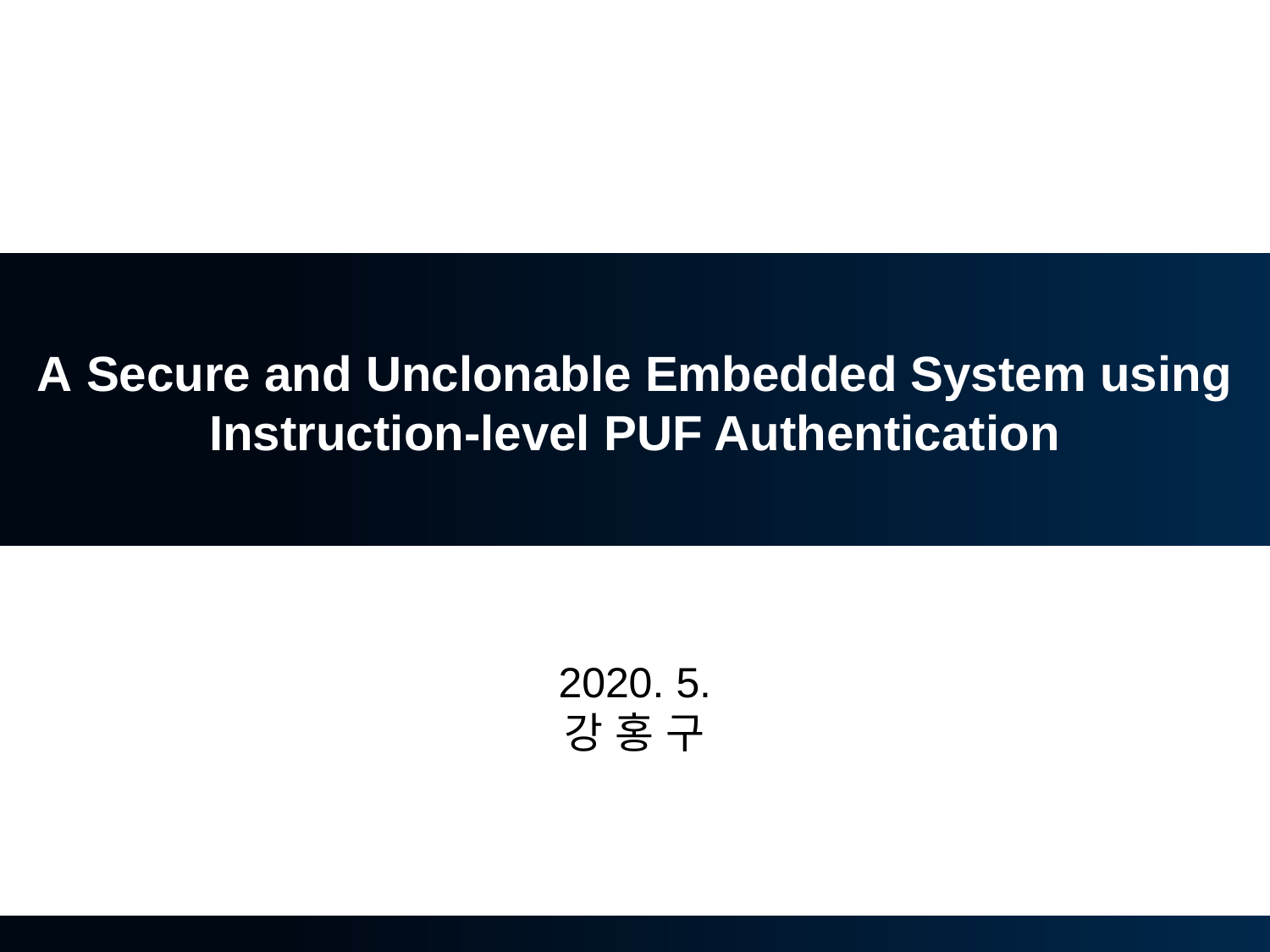

# A Secure and Unclonable Embedded System using Instruction-level PUF Authentication
2020. 5.
강 홍 구